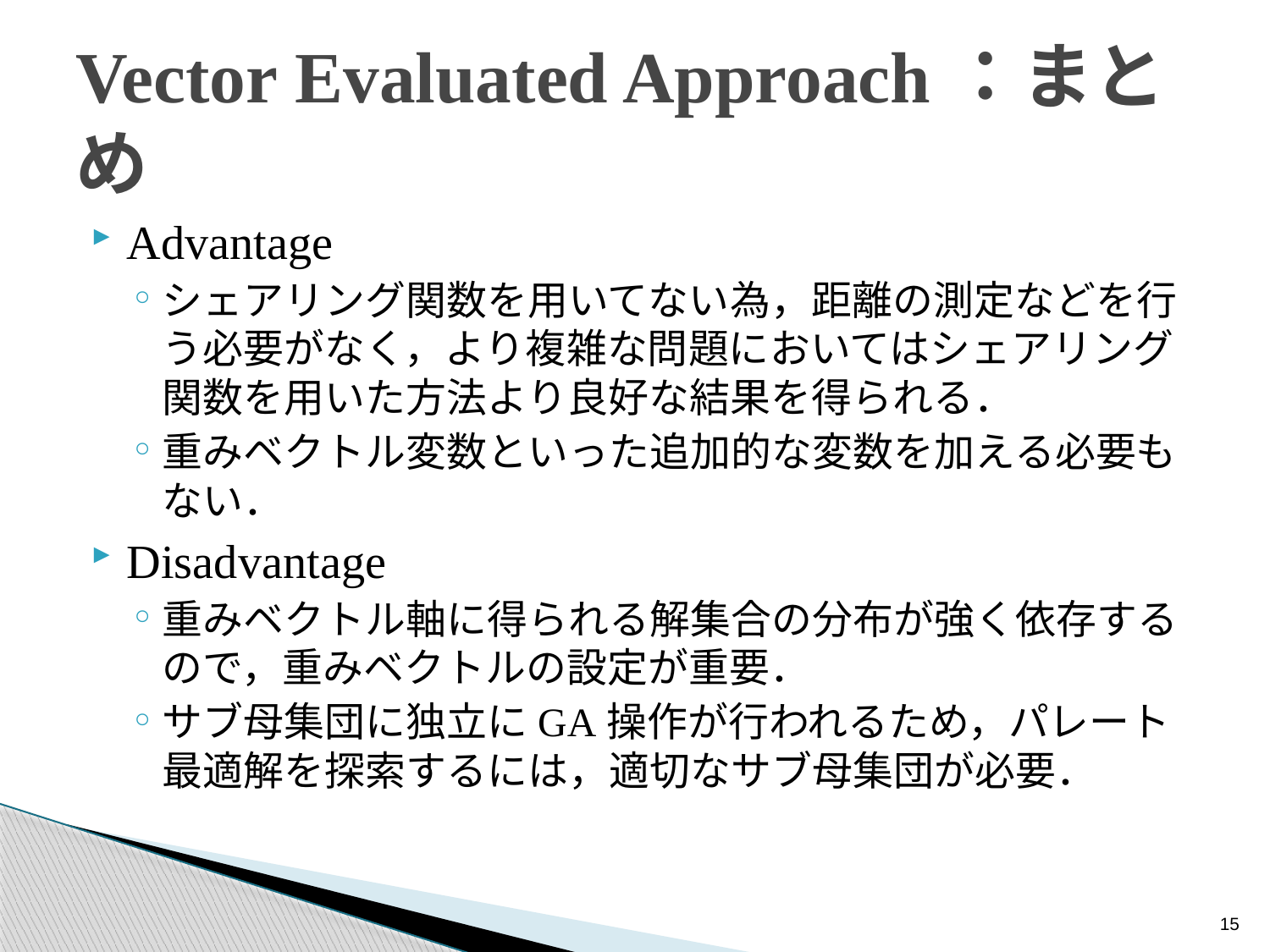

# Vector Evaluated Approach：まとめ
Advantage
シェアリング関数を用いてない為，距離の測定などを行う必要がなく，より複雑な問題においてはシェアリング関数を用いた方法より良好な結果を得られる．
重みベクトル変数といった追加的な変数を加える必要もない．
Disadvantage
重みベクトル軸に得られる解集合の分布が強く依存するので，重みベクトルの設定が重要．
サブ母集団に独立にGA操作が行われるため，パレート最適解を探索するには，適切なサブ母集団が必要．
15